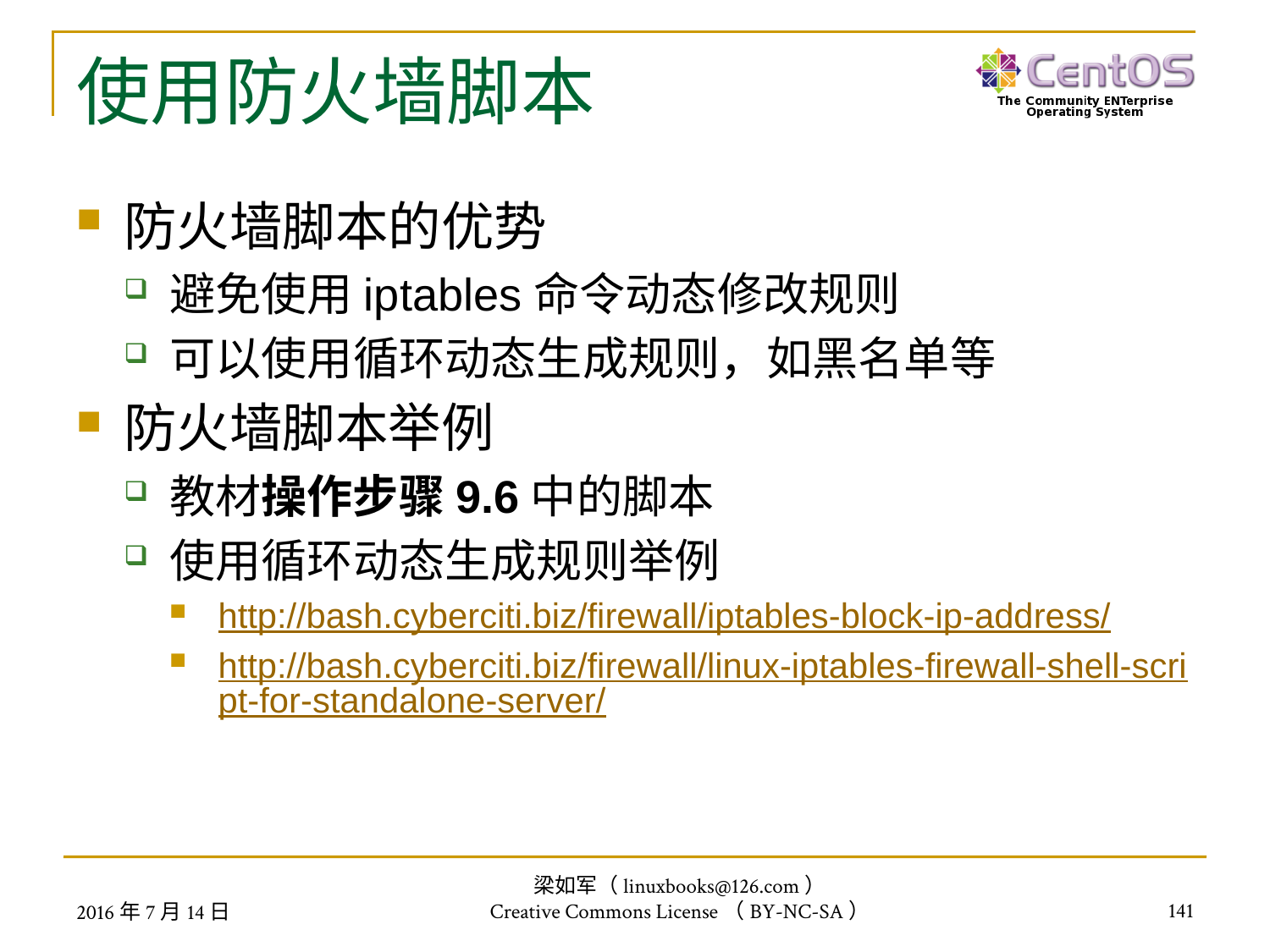

# 使用防火墙脚本
防火墙脚本的优势
避免使用iptables命令动态修改规则
可以使用循环动态生成规则，如黑名单等
防火墙脚本举例
教材操作步骤9.6中的脚本
使用循环动态生成规则举例
http://bash.cyberciti.biz/firewall/iptables-block-ip-address/
http://bash.cyberciti.biz/firewall/linux-iptables-firewall-shell-script-for-standalone-server/
梁如军（linuxbooks@126.com）
Creative Commons License（BY-NC-SA）
2016年7月14日
141